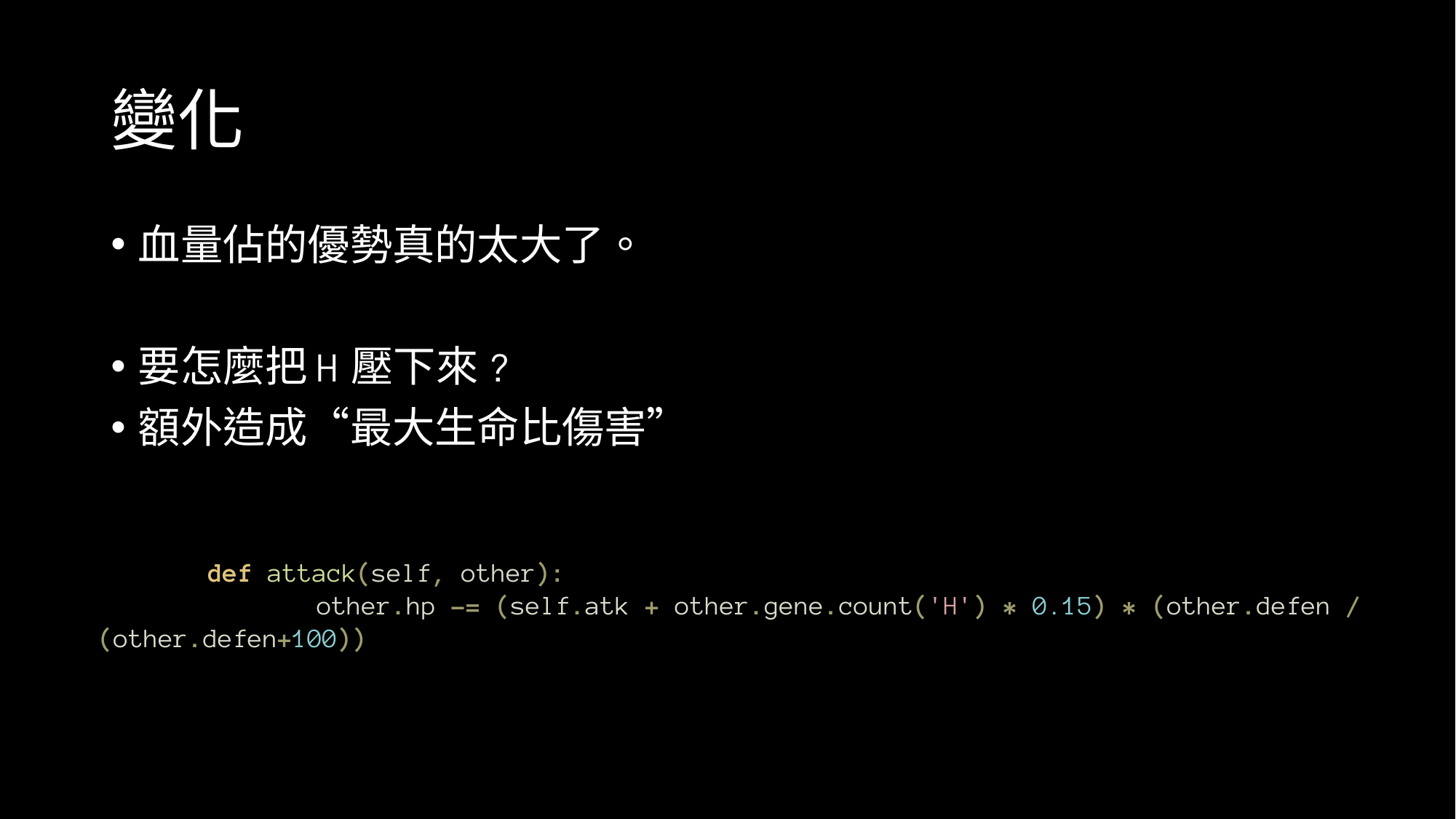

# 變化
血量佔的優勢真的太大了。

要怎麼把H壓下來?
額外造成“最大生命比傷害”
	def attack(self, other):
		other.hp -= (self.atk + other.gene.count('H') * 0.15) * (other.defen / (other.defen+100))